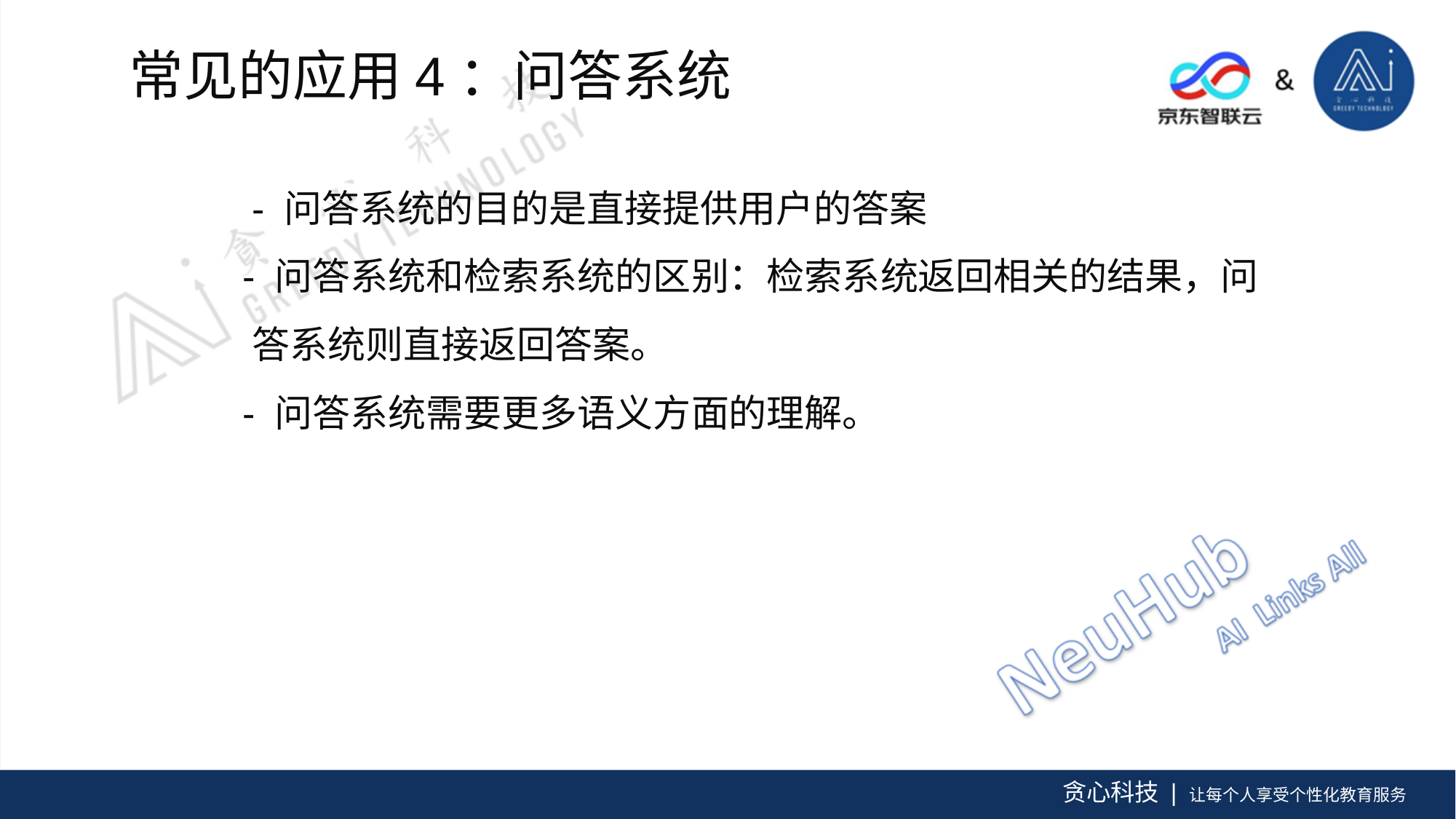

常见的应用4：问答系统
	- 问答系统的目的是直接提供用户的答案
   - 问答系统和检索系统的区别：检索系统返回相关的结果，问 答系统则直接返回答案。
   - 问答系统需要更多语义方面的理解。